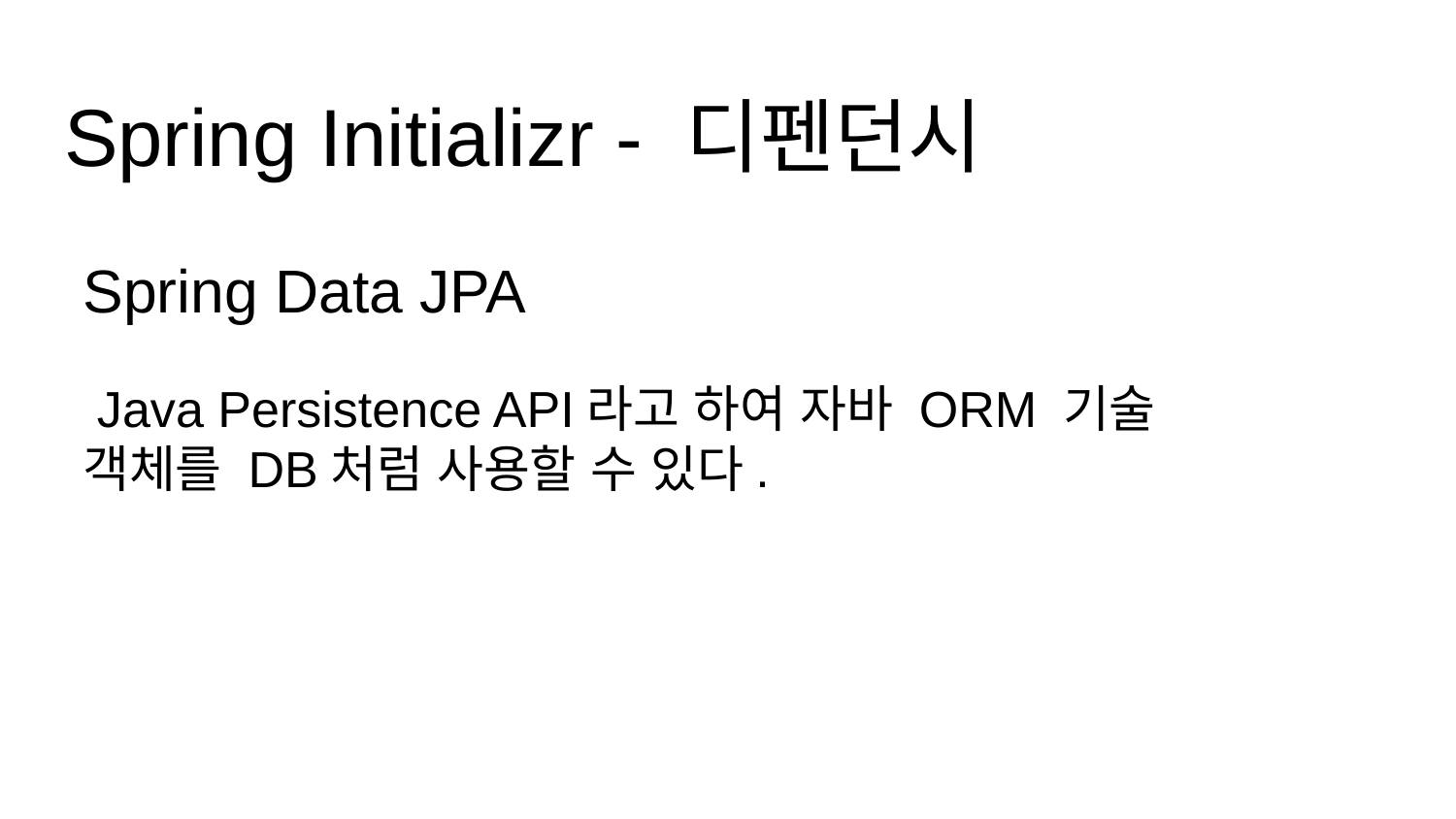

# Spring Initializr - 디펜던시
Spring Data JPA
 Java Persistence API라고 하여 자바 ORM 기술
객체를 DB처럼 사용할 수 있다.